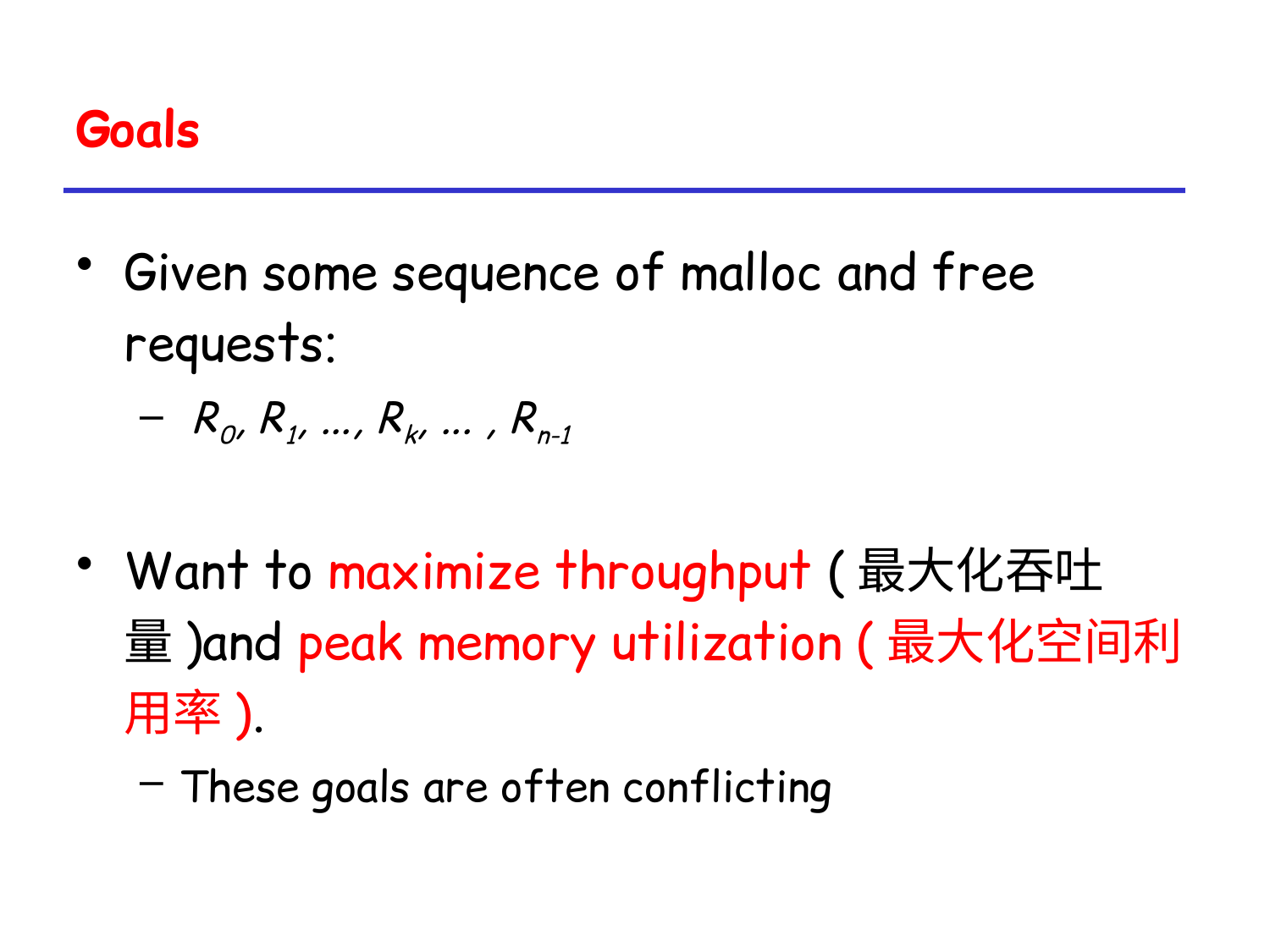

# Goals
Given some sequence of malloc and free requests:
 R0, R1, ..., Rk, ... , Rn-1

Want to maximize throughput (最大化吞吐量)and peak memory utilization (最大化空间利用率).
These goals are often conflicting
46